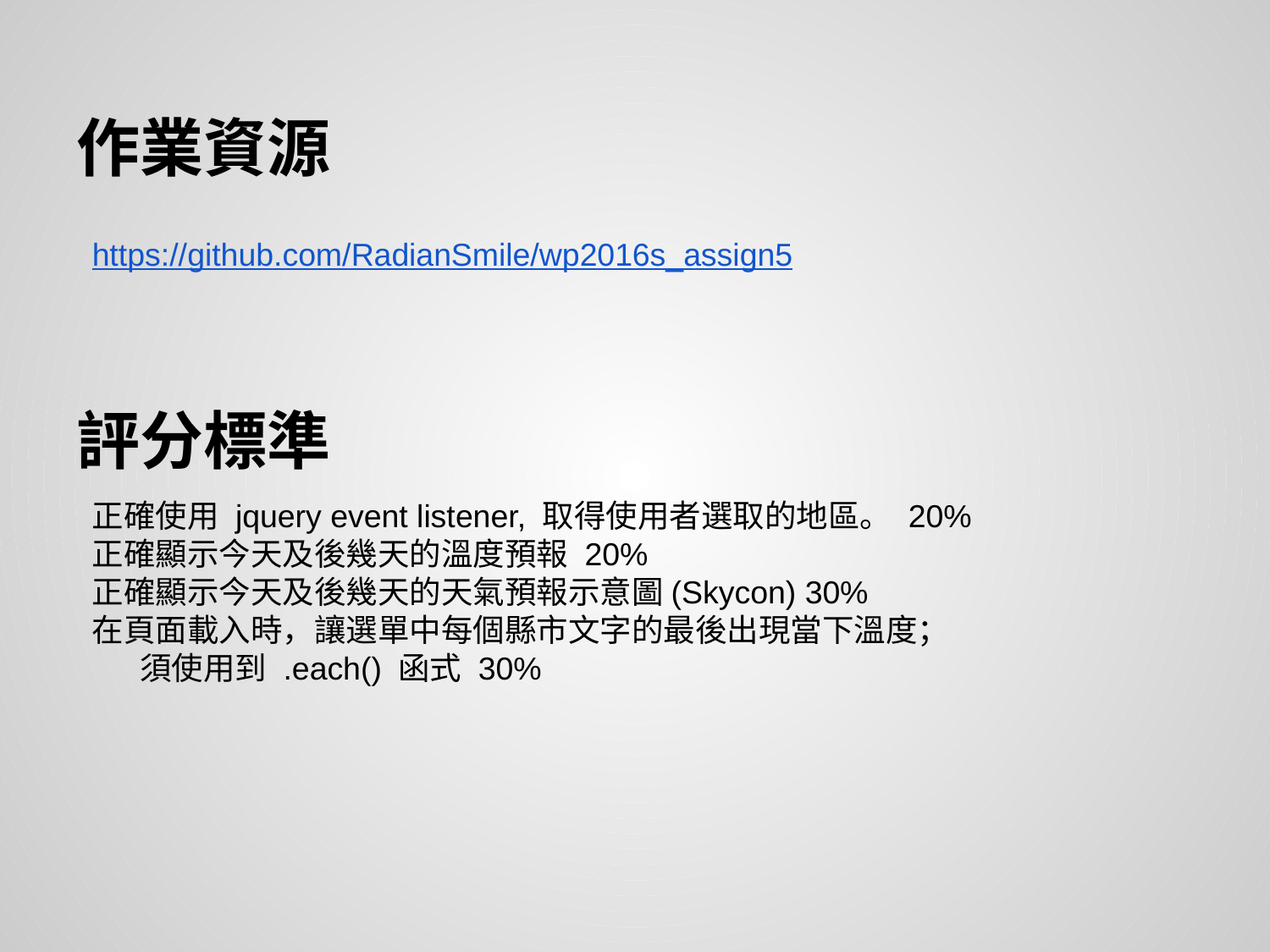

# 作業資源
https://github.com/RadianSmile/wp2016s_assign5
評分標準
正確使用 jquery event listener, 取得使用者選取的地區。 20%
正確顯示今天及後幾天的溫度預報 20%
正確顯示今天及後幾天的天氣預報示意圖(Skycon) 30%
在頁面載入時，讓選單中每個縣市文字的最後出現當下溫度；
須使用到 .each() 函式 30%